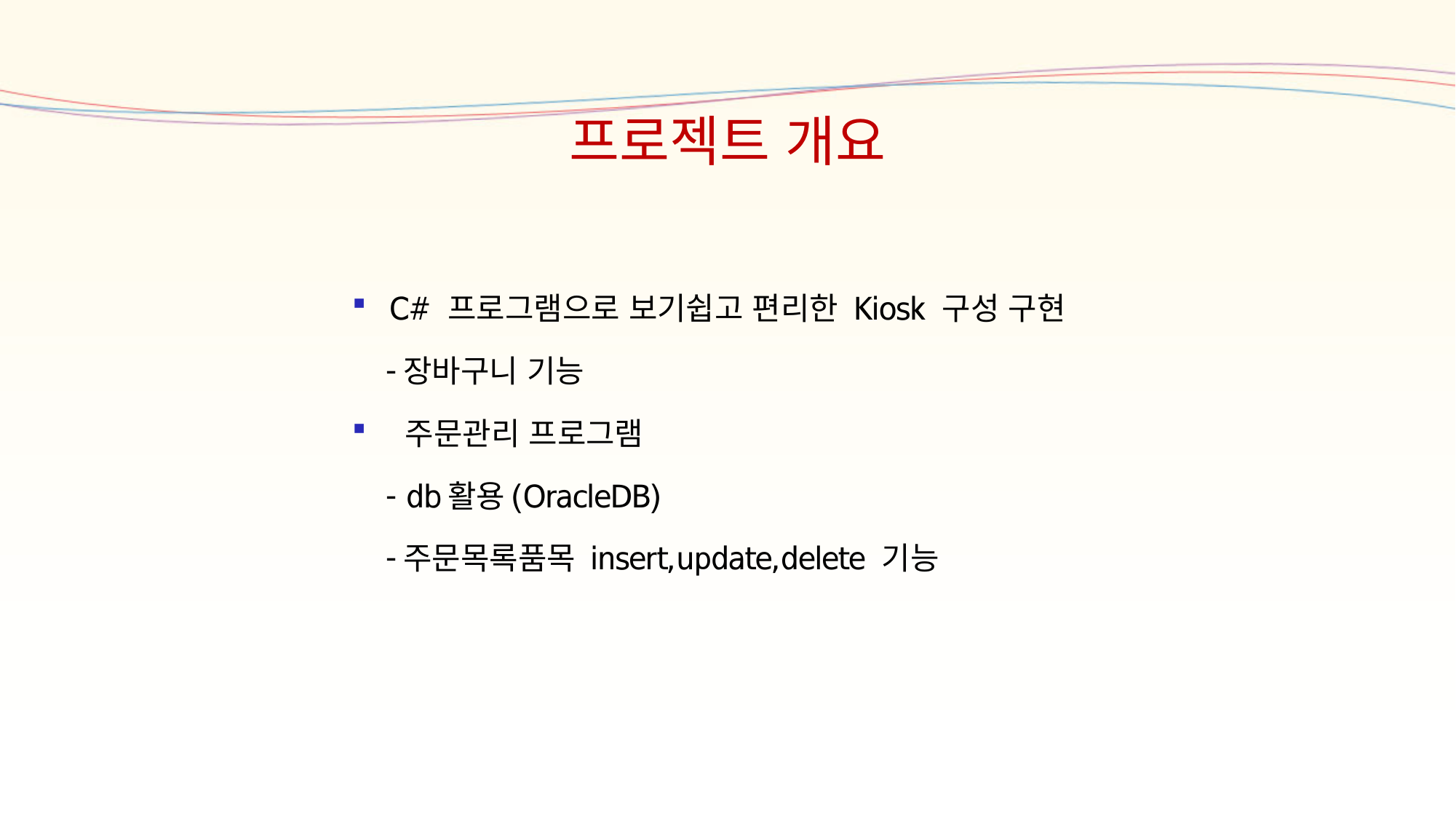

# 프로젝트 개요
C# 프로그램으로 보기쉽고 편리한 Kiosk 구성 구현
	-장바구니 기능
 주문관리 프로그램
	- db활용(OracleDB)
	-주문목록품목 insert,update,delete 기능